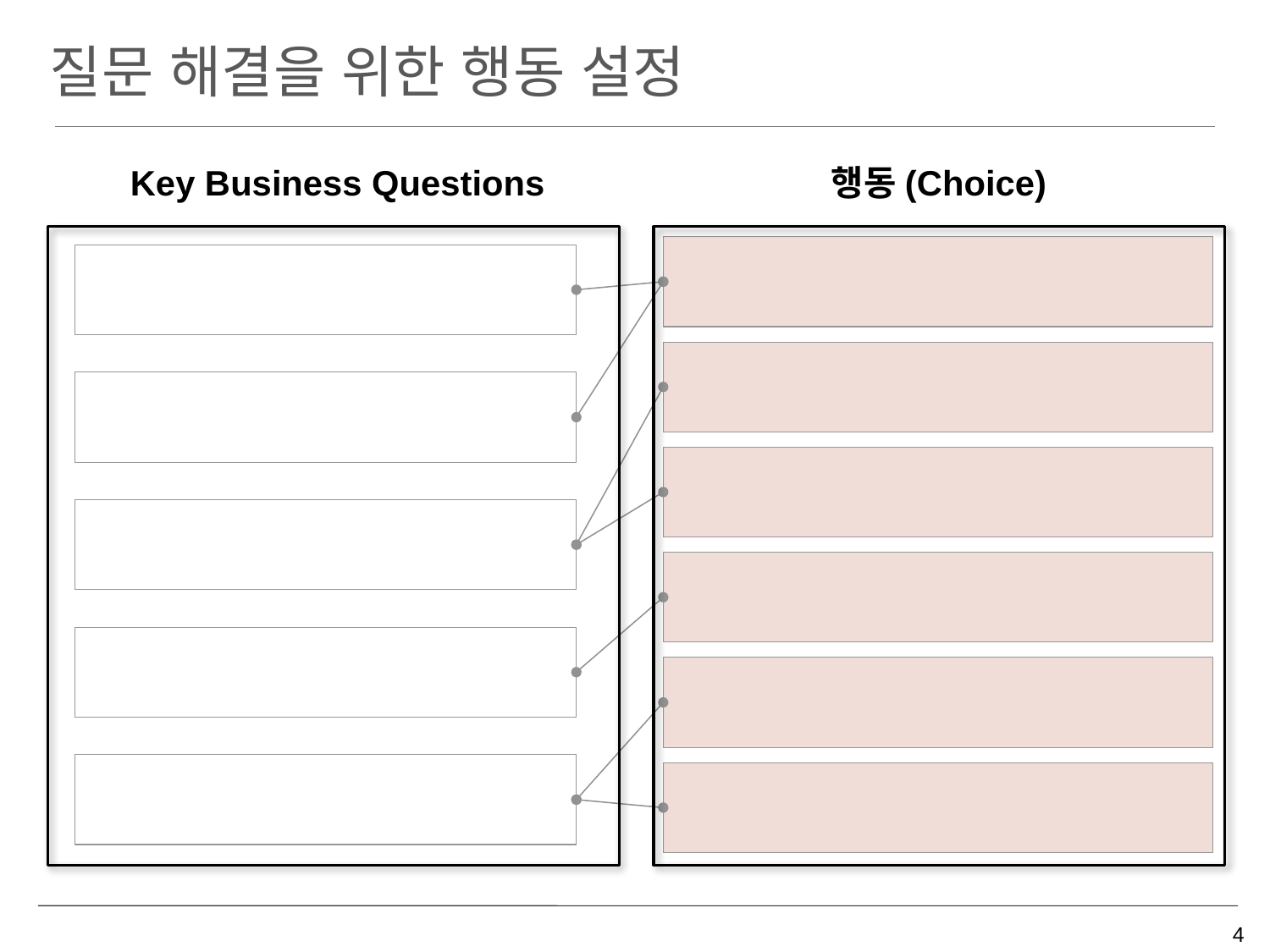

# 질문 해결을 위한 행동 설정
Key Business Questions
행동(Choice)